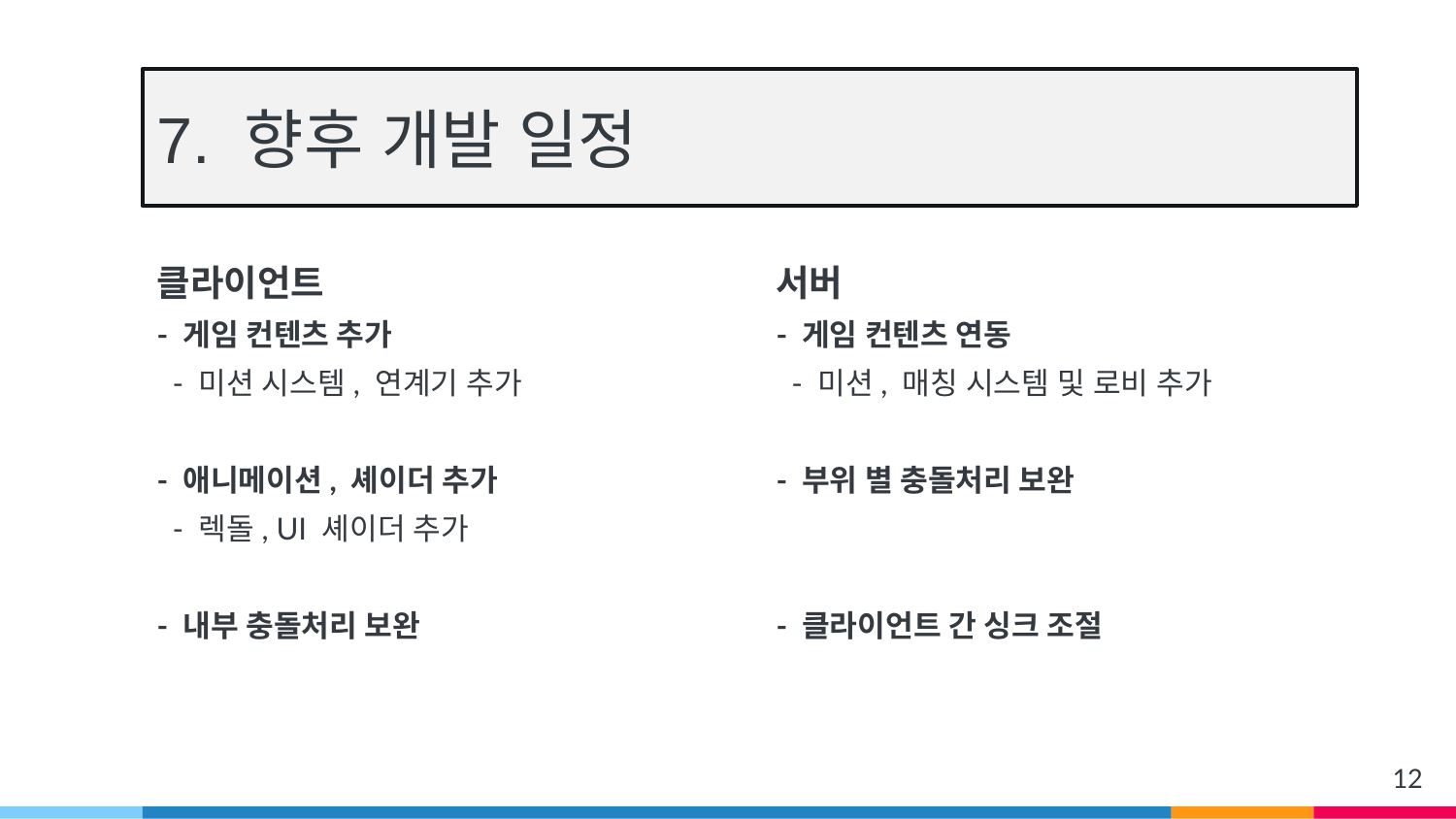

# 7. 향후 개발 일정

클라이언트
- 게임 컨텐츠 추가
  - 미션 시스템, 연계기 추가

- 애니메이션, 셰이더 추가
  - 렉돌, UI 셰이더 추가

- 내부 충돌처리 보완
서버
- 게임 컨텐츠 연동
  - 미션, 매칭 시스템 및 로비 추가

- 부위 별 충돌처리 보완

- 클라이언트 간 싱크 조절
12